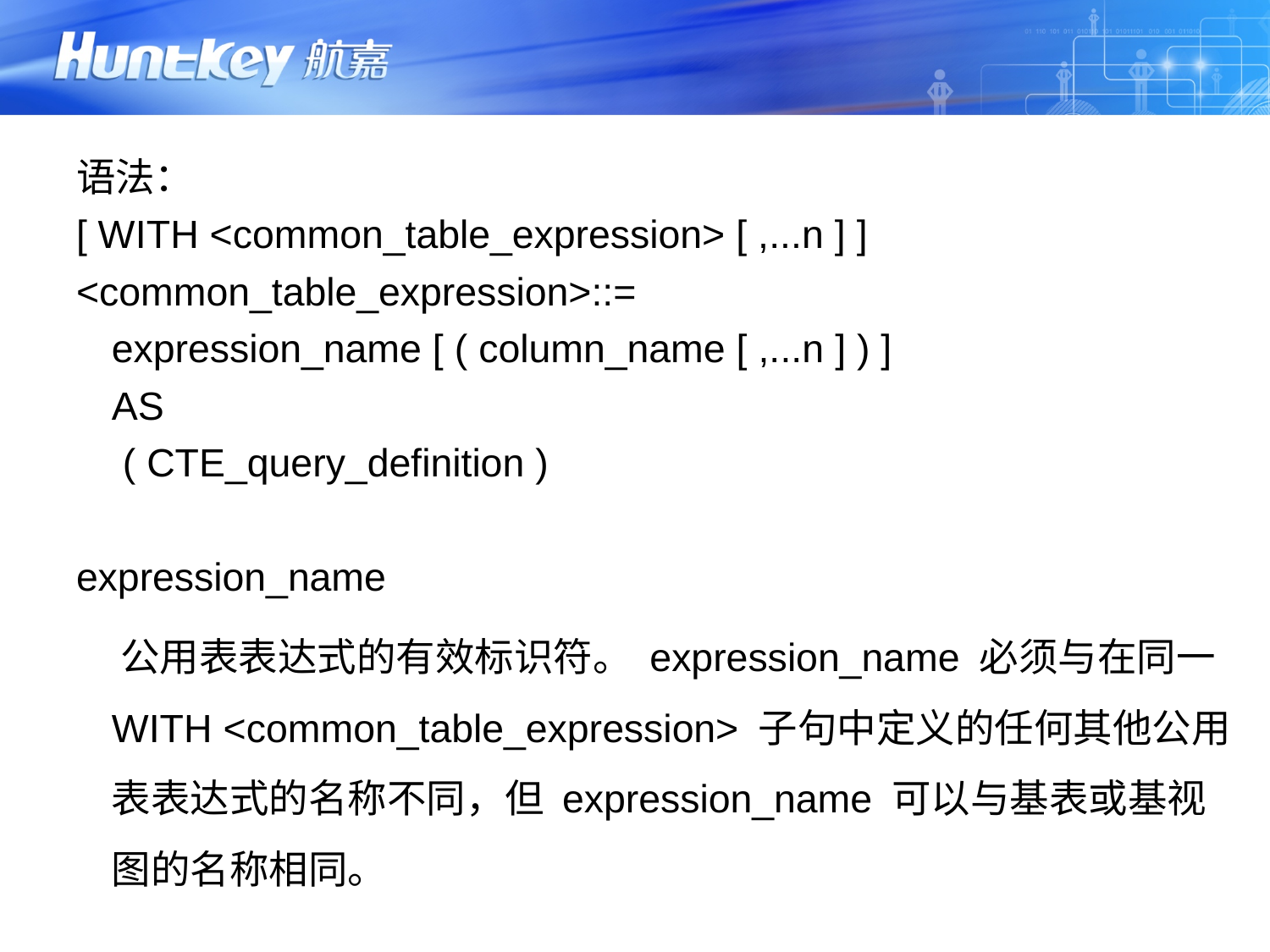

语法：
[ WITH <common_table_expression> [ ,...n ] ]
<common_table_expression>::=
	expression_name [ ( column_name [ ,...n ] ) ]
		AS
	 ( CTE_query_definition )

expression_name
    公用表表达式的有效标识符。 expression_name 必须与在同一 WITH <common_table_expression> 子句中定义的任何其他公用表表达式的名称不同，但 expression_name 可以与基表或基视图的名称相同。